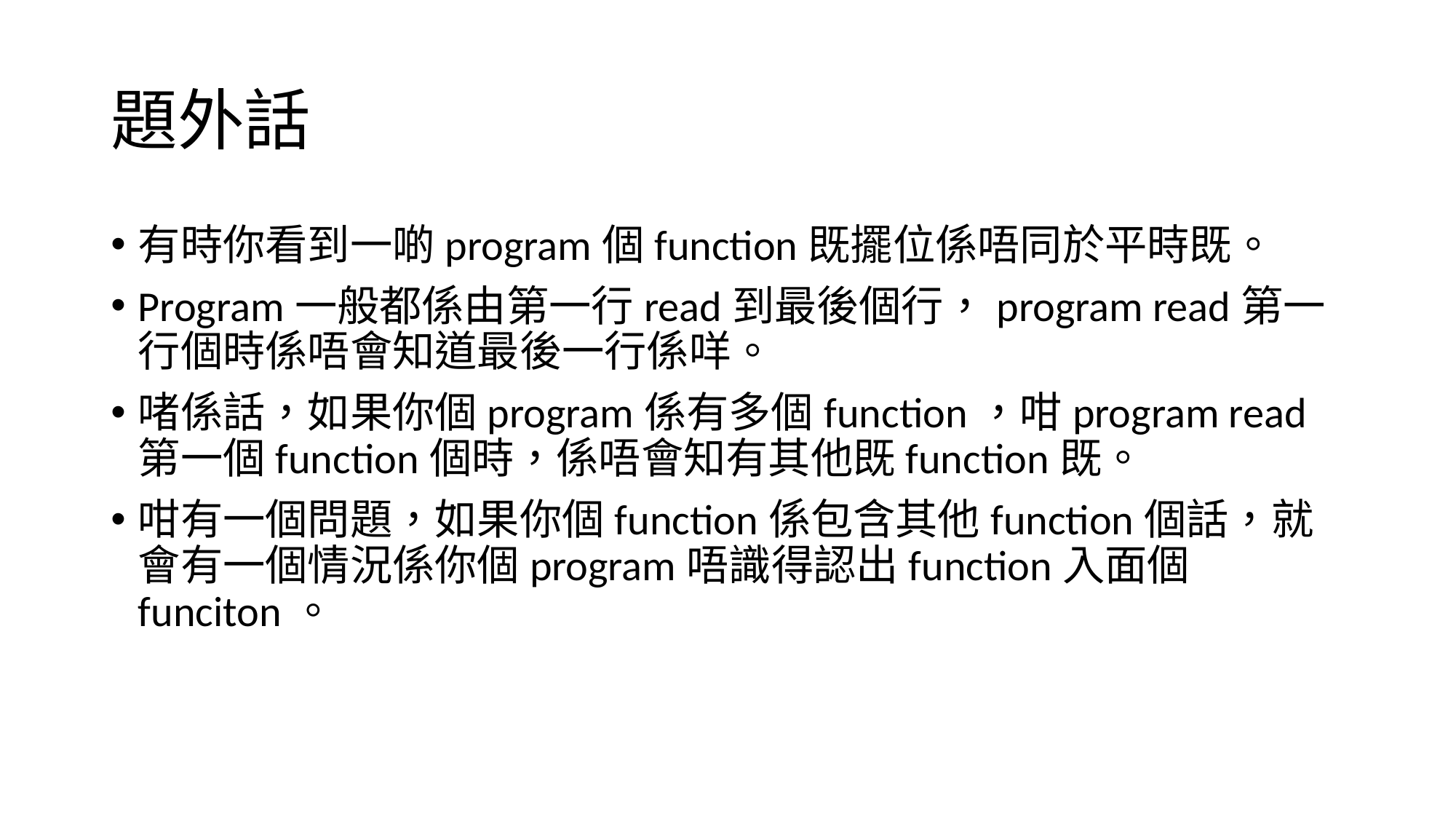

# 題外話
有時你看到一啲program個function既擺位係唔同於平時既。
Program一般都係由第一行read到最後個行，program read第一行個時係唔會知道最後一行係咩。
啫係話，如果你個program係有多個function，咁program read第一個function個時，係唔會知有其他既function既。
咁有一個問題，如果你個function係包含其他function個話，就會有一個情況係你個program唔識得認出function入面個funciton。